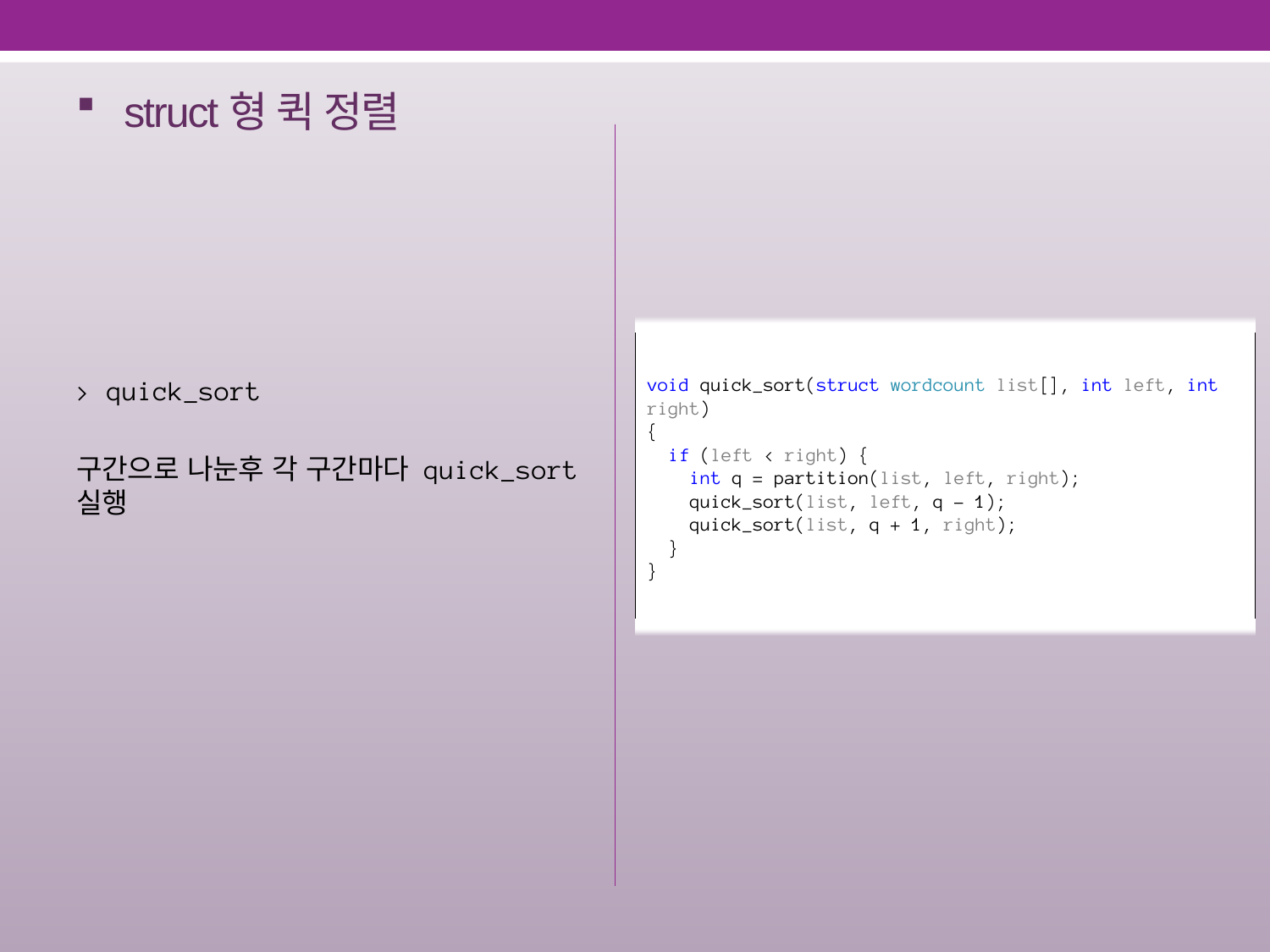

# struct형 퀵 정렬

void quick_sort(struct wordcount list[], int left, int right)
{
  if (left < right) {
    int q = partition(list, left, right);
    quick_sort(list, left, q - 1);
    quick_sort(list, q + 1, right);
  }
}

> quick_sort

구간으로 나눈후 각 구간마다 quick_sort 실행